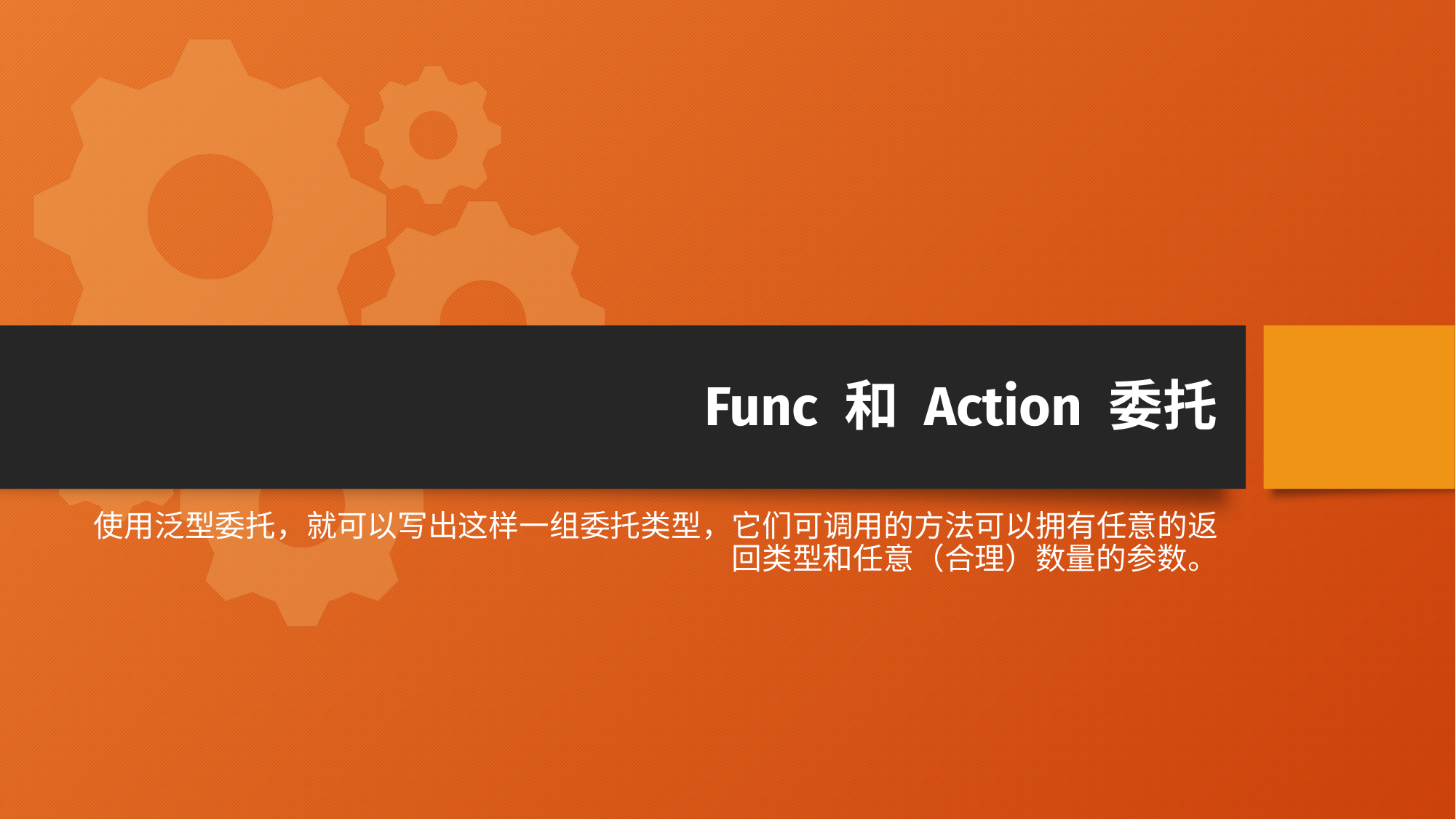

# Func 和 Action 委托
使用泛型委托，就可以写出这样一组委托类型，它们可调用的方法可以拥有任意的返回类型和任意（合理）数量的参数。